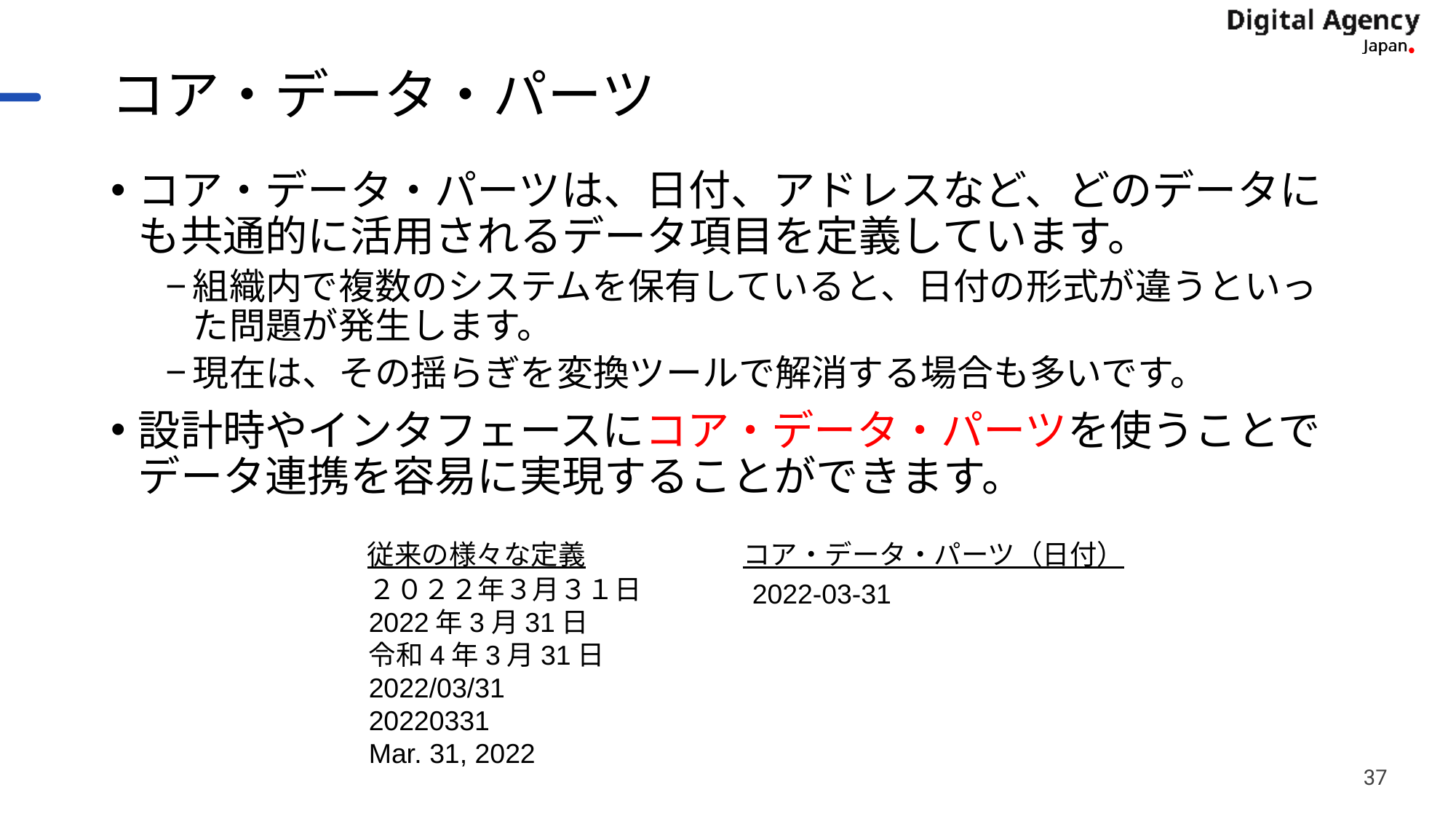

# コア・データ・パーツ
コア・データ・パーツは、日付、アドレスなど、どのデータにも共通的に活用されるデータ項目を定義しています。
組織内で複数のシステムを保有していると、日付の形式が違うといった問題が発生します。
現在は、その揺らぎを変換ツールで解消する場合も多いです。
設計時やインタフェースにコア・データ・パーツを使うことでデータ連携を容易に実現することができます。
従来の様々な定義
コア・データ・パーツ（日付）
２０２２年３月３１日
2022年3月31日
令和4年3月31日
2022/03/31
20220331
Mar. 31, 2022
2022-03-31
37